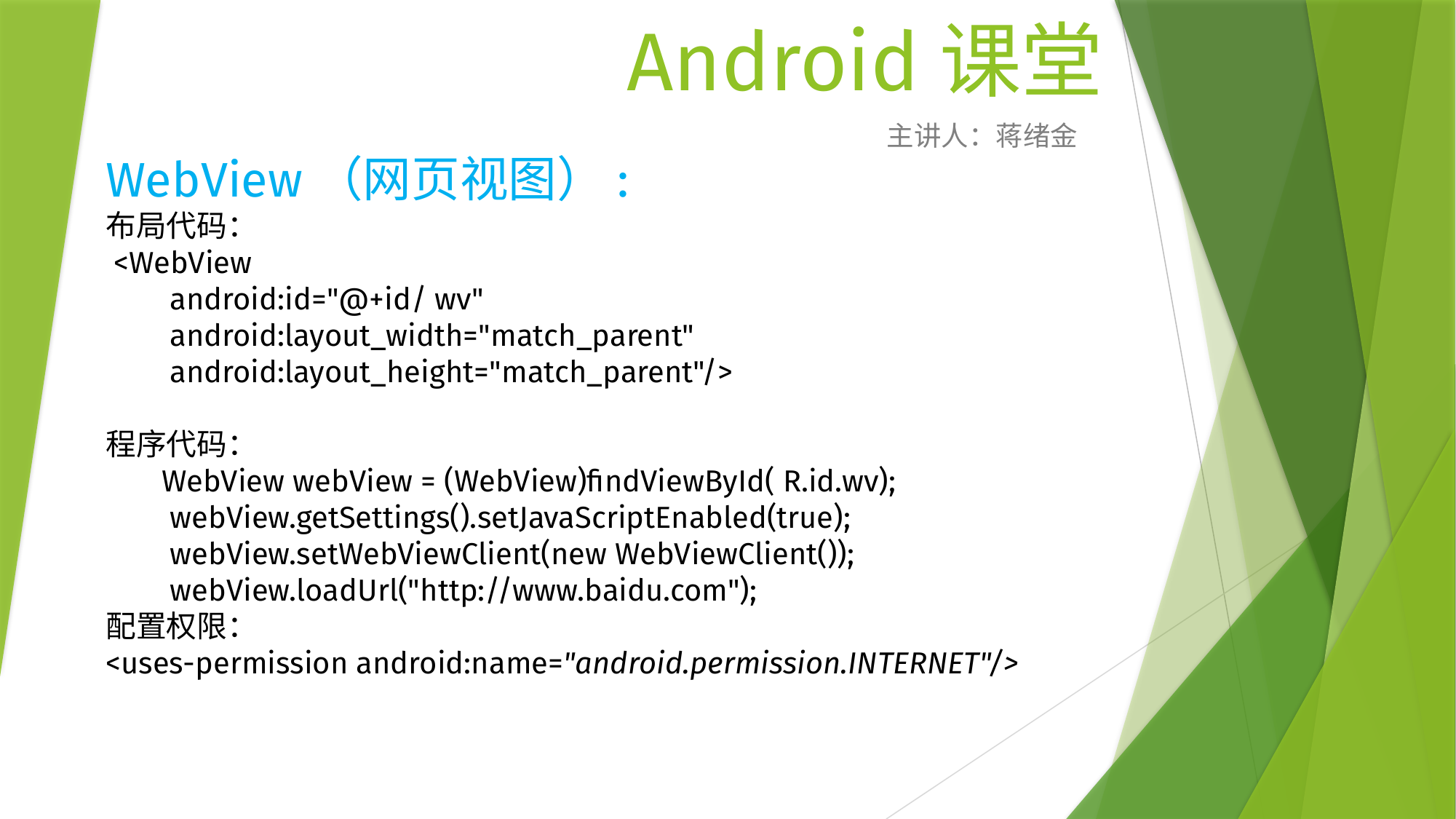

# Android课堂
主讲人：蒋绪金
WebView（网页视图）:
布局代码：
 <WebView
        android:id="@+id/ wv"
        android:layout_width="match_parent"
        android:layout_height="match_parent"/>

程序代码：
       WebView webView = (WebView)findViewById( R.id.wv);
        webView.getSettings().setJavaScriptEnabled(true);
        webView.setWebViewClient(new WebViewClient());
        webView.loadUrl("http://www.baidu.com");
配置权限：
<uses-permission android:name="android.permission.INTERNET"/>